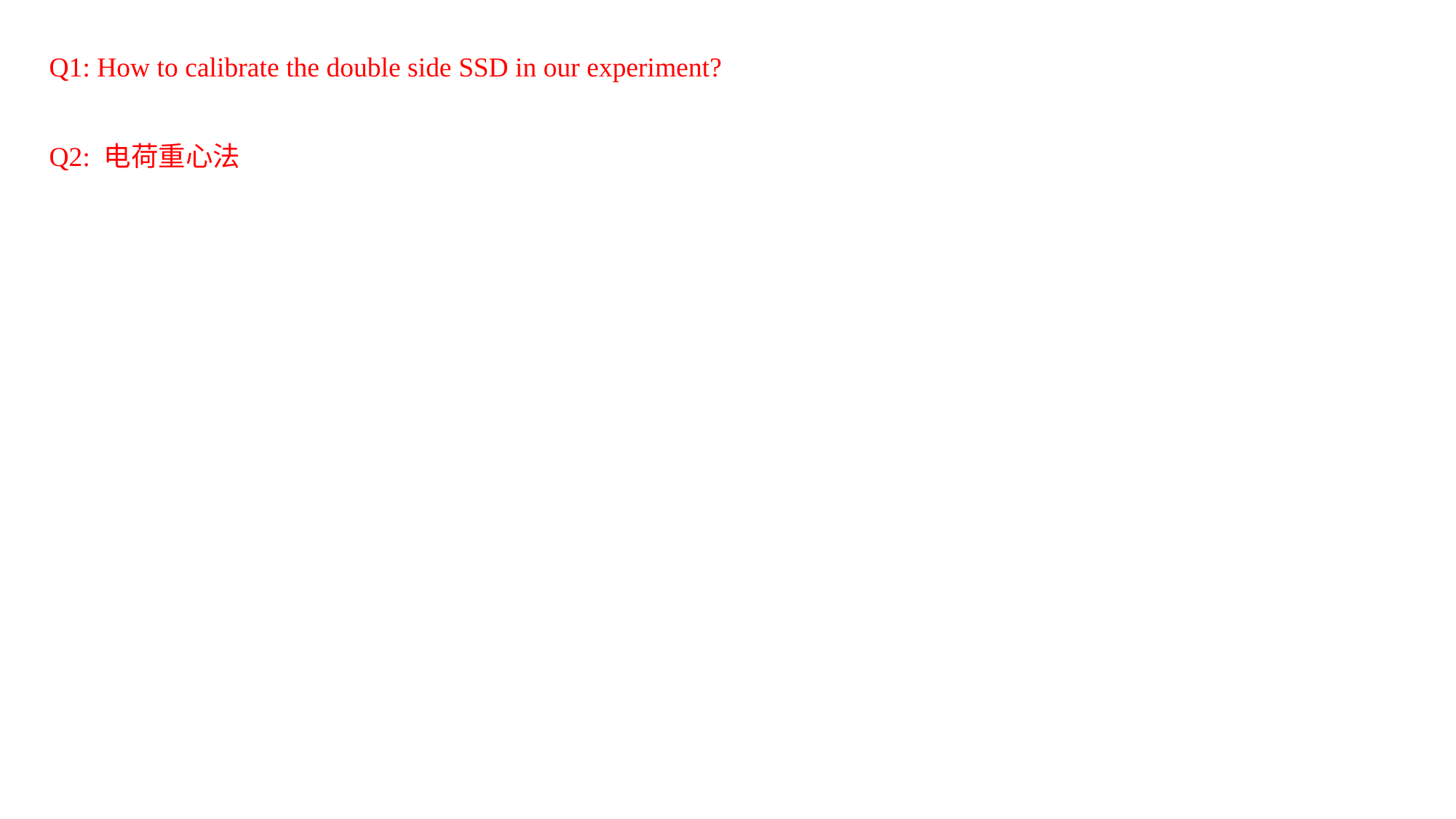

Q1: How to calibrate the double side SSD in our experiment?
Q2: 电荷重心法